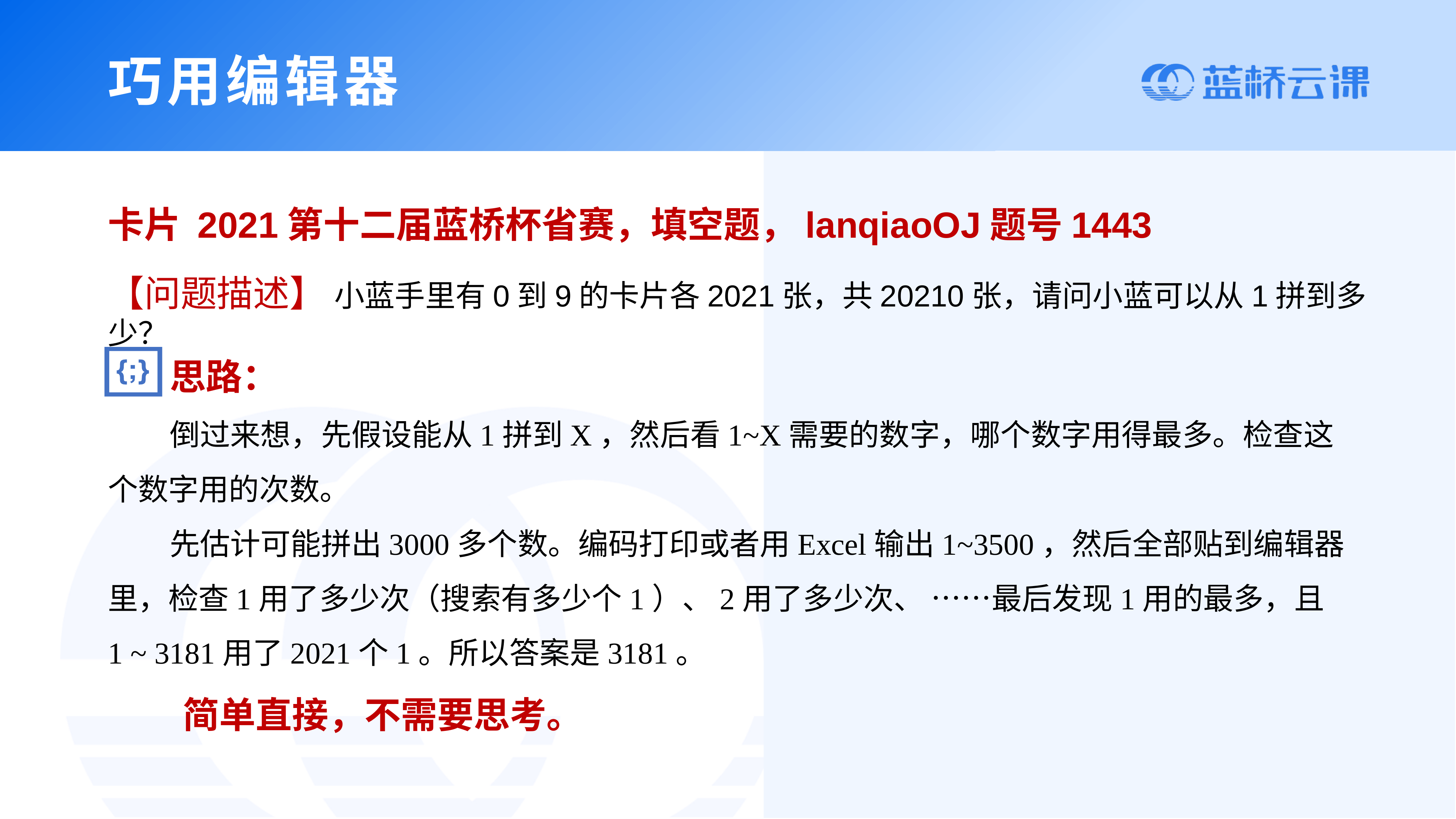

巧用编辑器
卡片 2021第十二届蓝桥杯省赛，填空题，lanqiaoOJ题号1443
【问题描述】 小蓝手里有0到9的卡片各2021张，共20210张，请问小蓝可以从1拼到多少？
        思路：
        倒过来想，先假设能从1拼到X，然后看1~X需要的数字，哪个数字用得最多。检查这个数字用的次数。
        先估计可能拼出3000多个数。编码打印或者用Excel输出1~3500，然后全部贴到编辑器里，检查1用了多少次（搜索有多少个1）、2用了多少次、 ……最后发现1用的最多，且1 ~ 3181用了2021个1。所以答案是3181。
        简单直接，不需要思考。